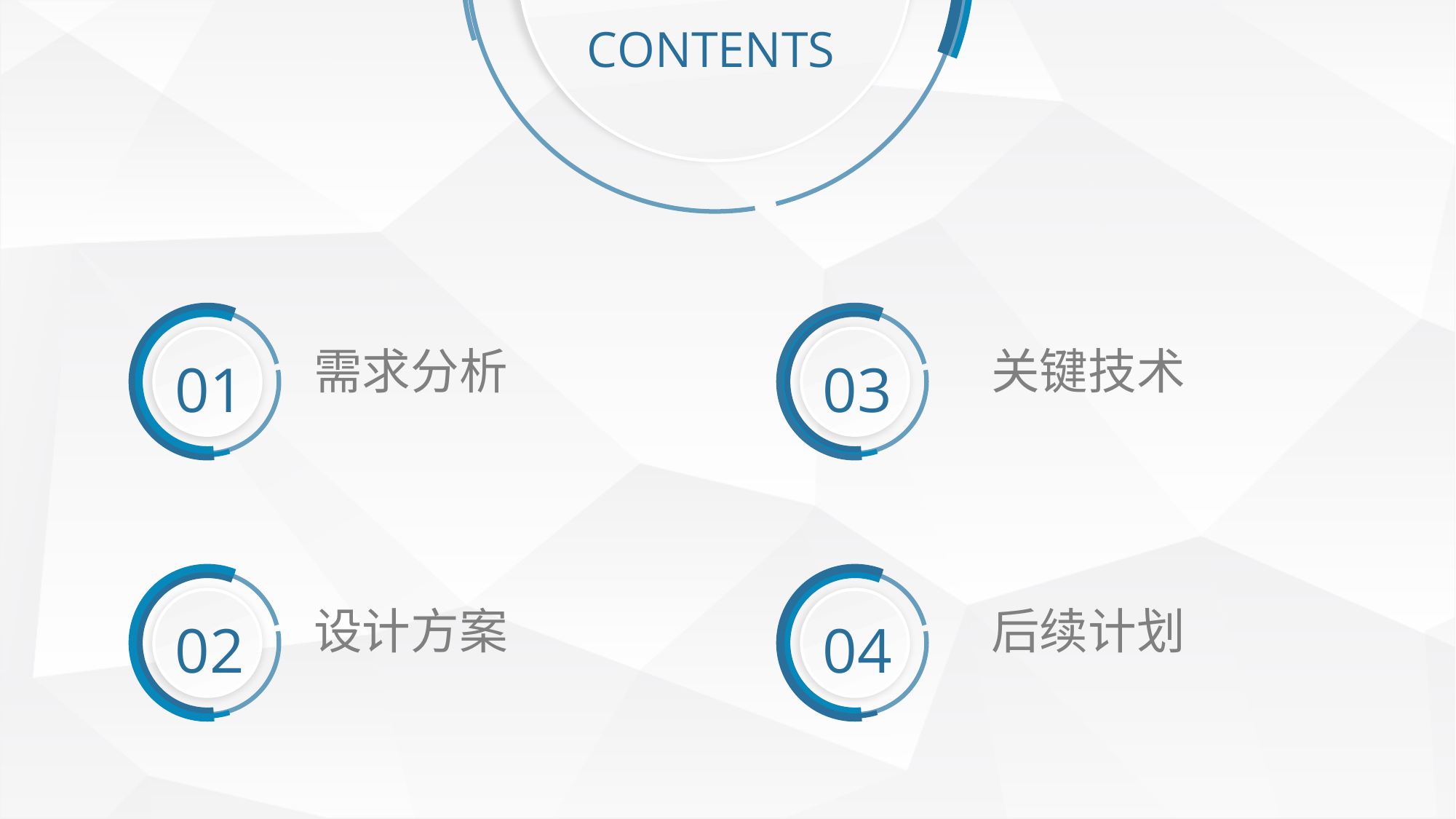

CONTENTS
e7d195523061f1c0205959036996ad55c215b892a7aac5c0B9ADEF7896FB48F2EF97163A2DE1401E1875DEDC438B7864AD24CA23553DBBBD975DAF4CAD4A2592689FFB6CEE59FFA55B2702D0E5EE29CDDE744B5A58D848E290B0F3363EEEFF85AEACDB2C4783B3CFD20D9E72AC2F528B09A88B84C6E73CDEC5D6CB26D43C2398027A14BE9DBFE415

需求分析
关键技术
01
03

设计方案
后续计划
02
04